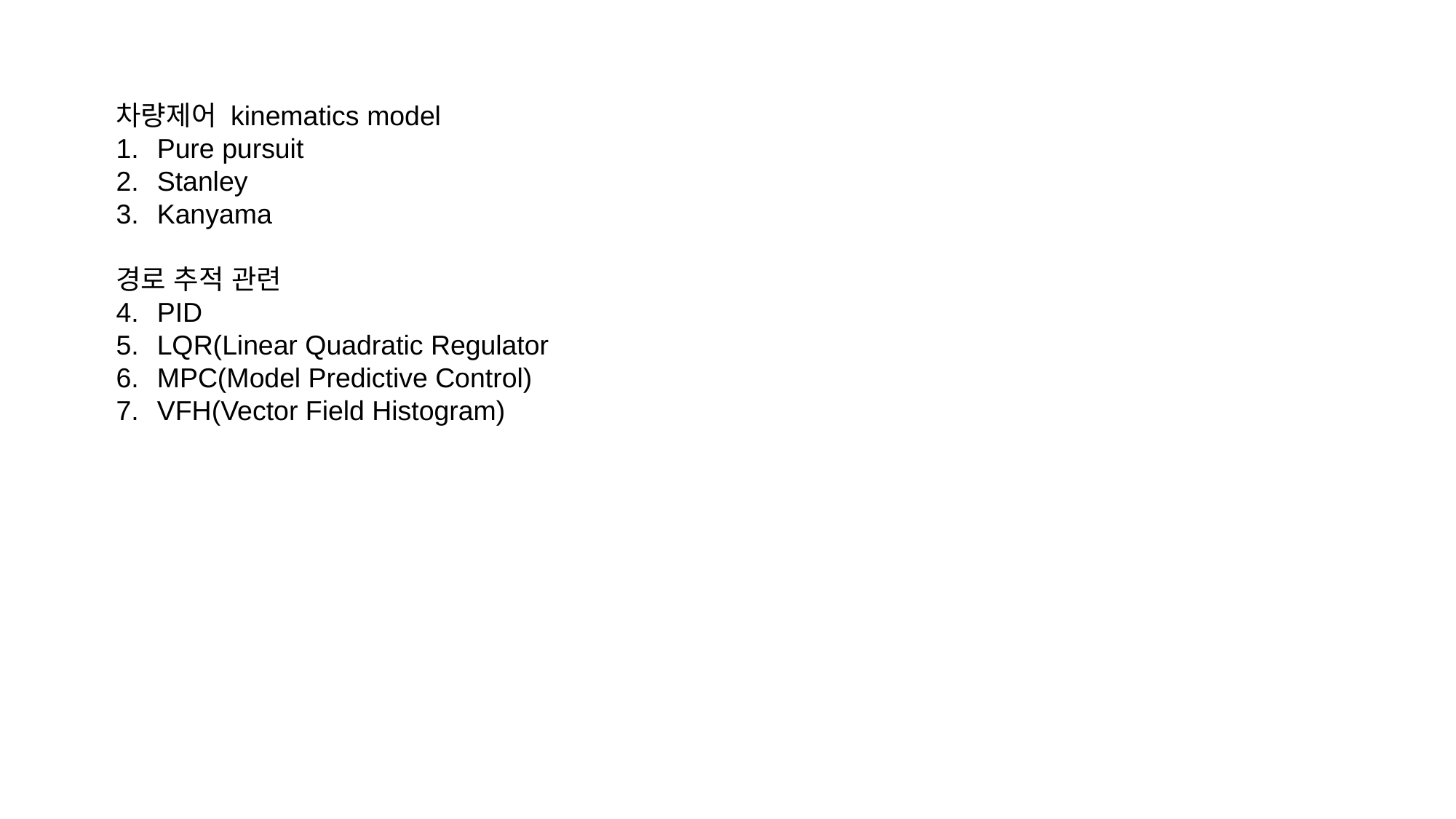

차량제어 kinematics model
Pure pursuit
Stanley
Kanyama

경로 추적 관련
PID
LQR(Linear Quadratic Regulator
MPC(Model Predictive Control)
VFH(Vector Field Histogram)